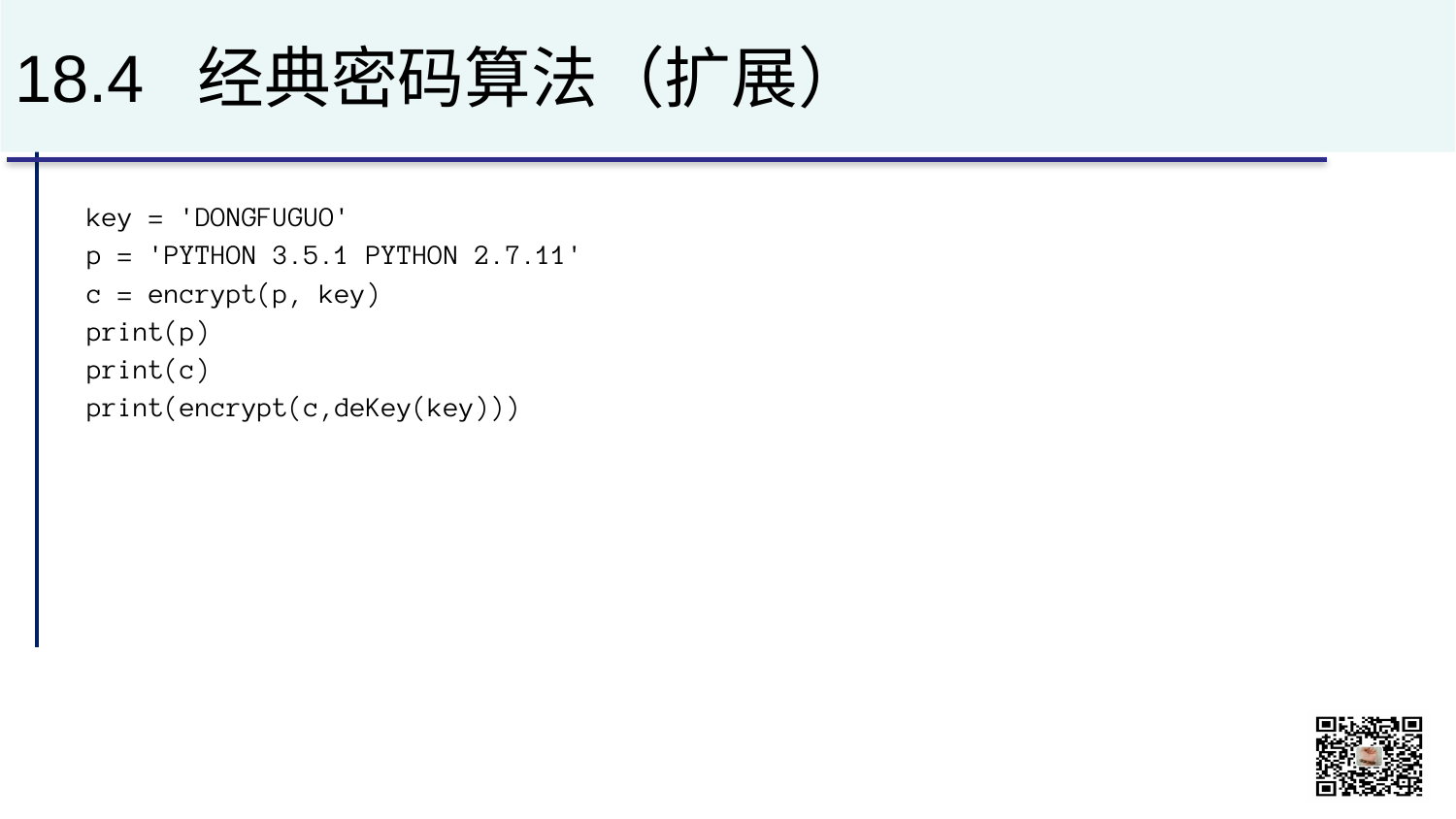

# 18.4  经典密码算法（扩展）
key = 'DONGFUGUO'
p = 'PYTHON 3.5.1 PYTHON 2.7.11'
c = encrypt(p, key)
print(p)
print(c)
print(encrypt(c,deKey(key)))